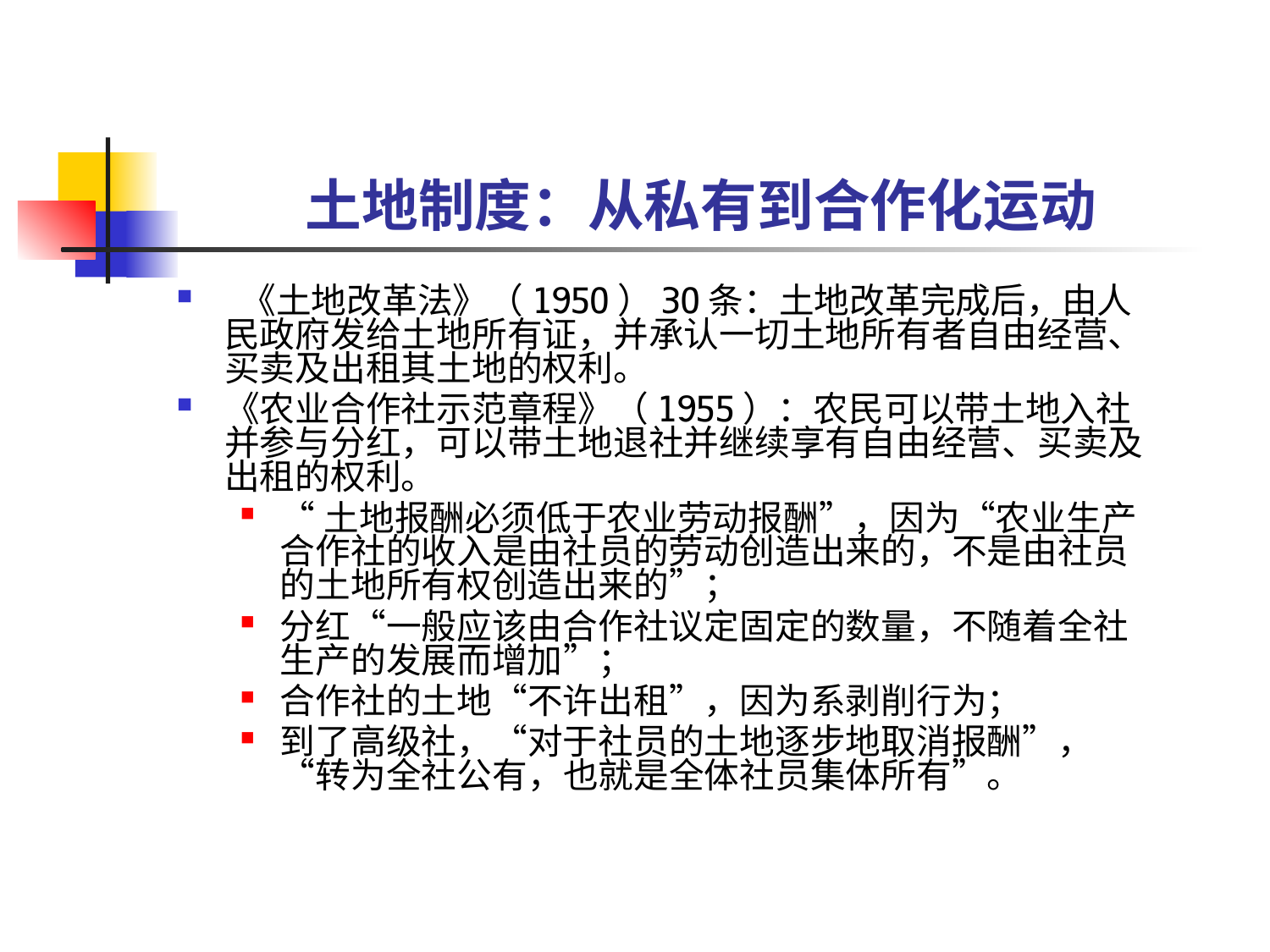

# 土地制度：从私有到合作化运动
 《土地改革法》（1950）30条：土地改革完成后，由人民政府发给土地所有证，并承认一切土地所有者自由经营、买卖及出租其土地的权利。
《农业合作社示范章程》（1955）：农民可以带土地入社并参与分红，可以带土地退社并继续享有自由经营、买卖及出租的权利。
“土地报酬必须低于农业劳动报酬”，因为“农业生产合作社的收入是由社员的劳动创造出来的，不是由社员的土地所有权创造出来的”；
分红“一般应该由合作社议定固定的数量，不随着全社生产的发展而增加”；
合作社的土地“不许出租”，因为系剥削行为；
到了高级社，“对于社员的土地逐步地取消报酬”，“转为全社公有，也就是全体社员集体所有”。